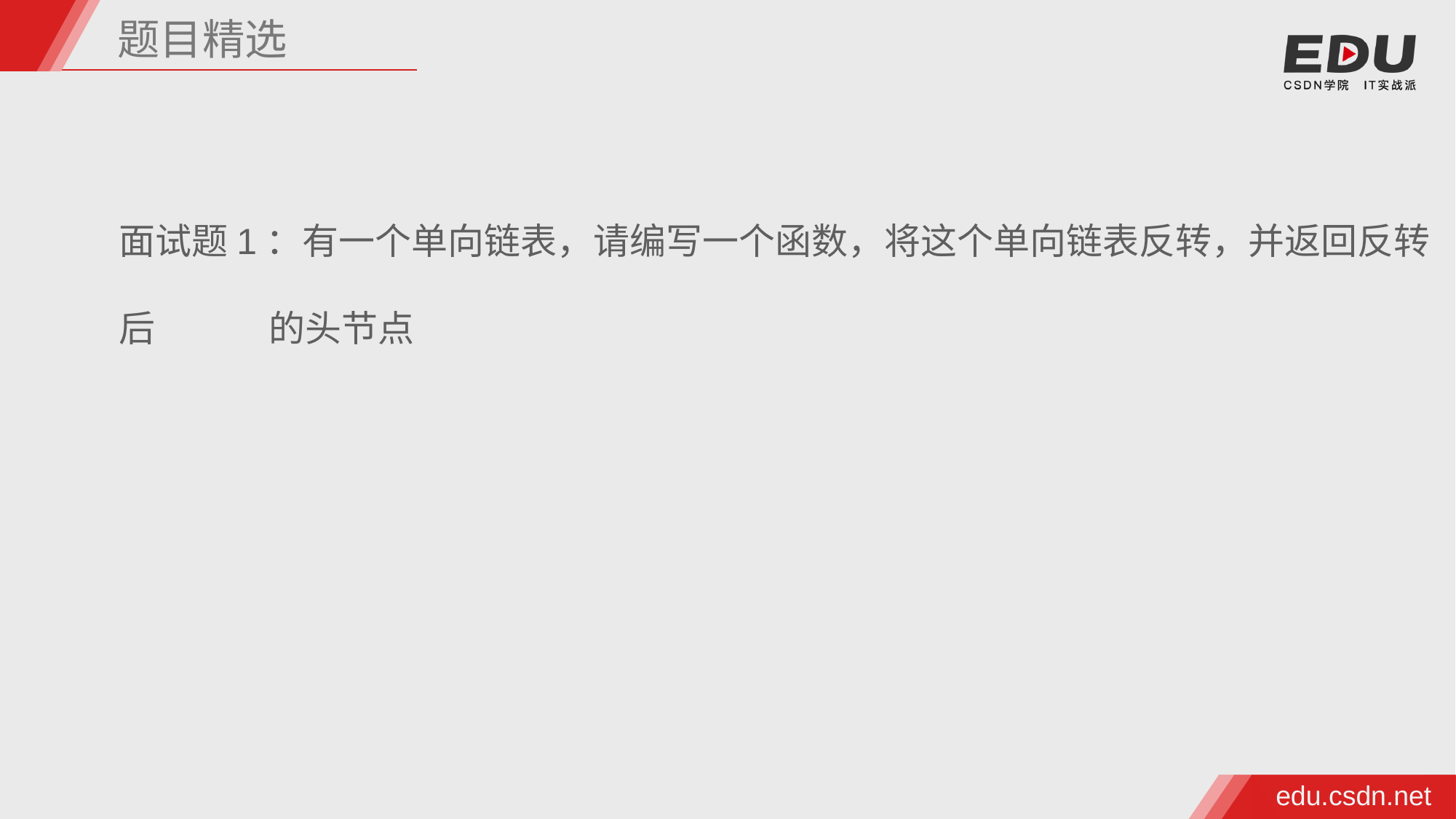

题目精选
面试题1：有一个单向链表，请编写一个函数，将这个单向链表反转，并返回反转后	     的头节点
edu.csdn.net